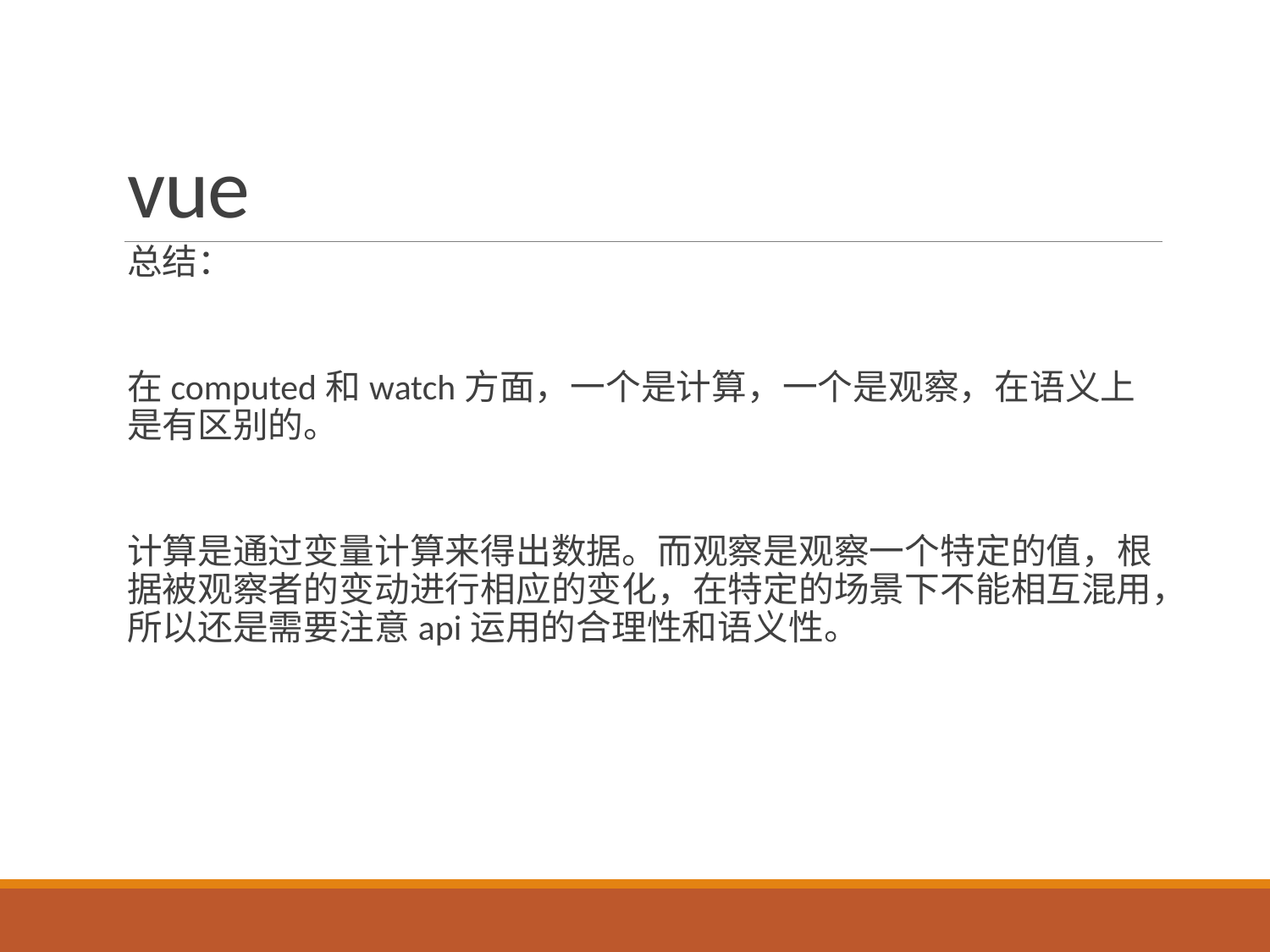

# vue
总结：

在computed和watch方面，一个是计算，一个是观察，在语义上是有区别的。

计算是通过变量计算来得出数据。而观察是观察一个特定的值，根据被观察者的变动进行相应的变化，在特定的场景下不能相互混用，所以还是需要注意api运用的合理性和语义性。